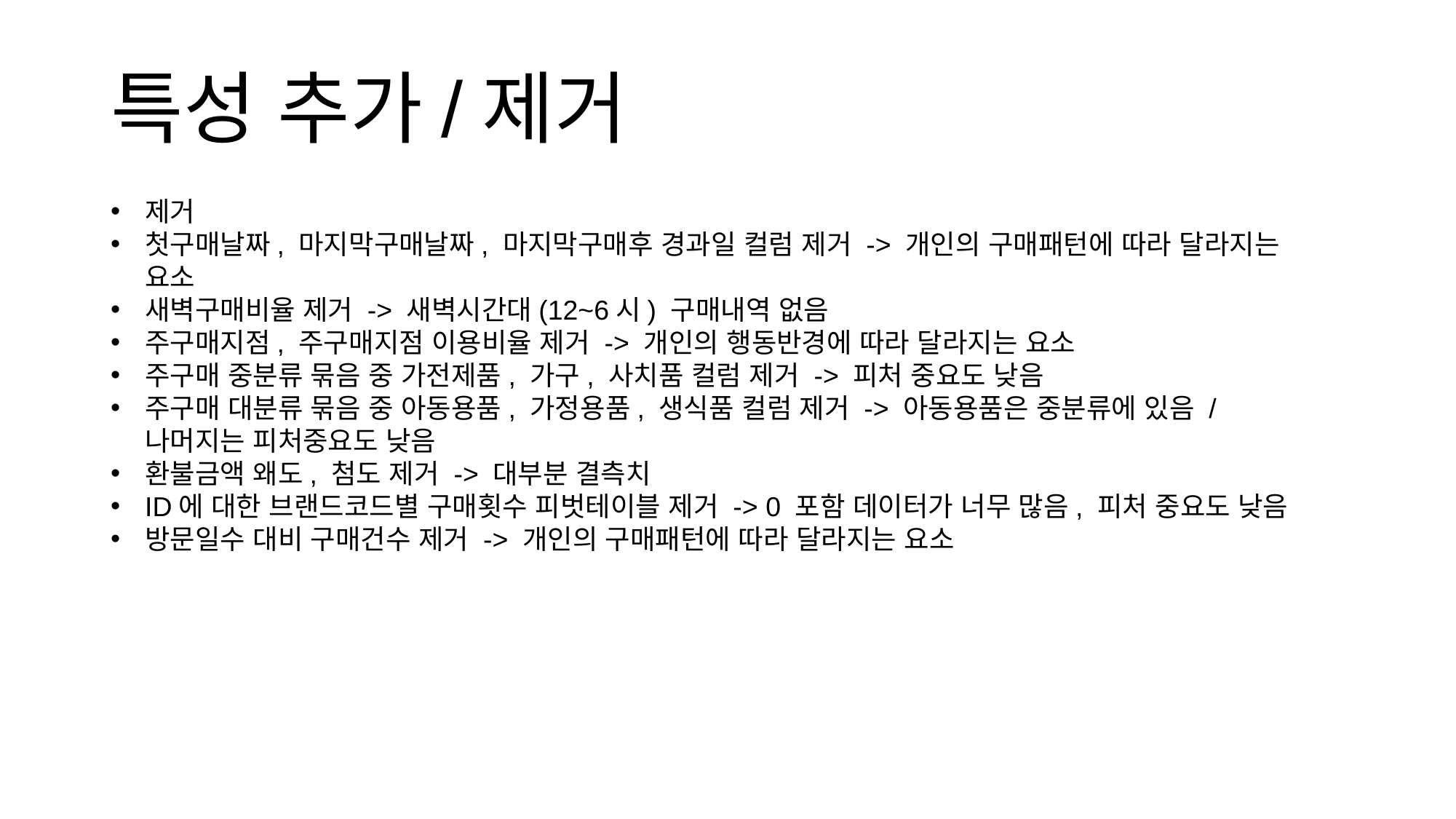

특성 추가/제거
제거
첫구매날짜, 마지막구매날짜, 마지막구매후 경과일 컬럼 제거 -> 개인의 구매패턴에 따라 달라지는 요소
새벽구매비율 제거 -> 새벽시간대(12~6시) 구매내역 없음
주구매지점, 주구매지점 이용비율 제거 -> 개인의 행동반경에 따라 달라지는 요소
주구매 중분류 묶음 중 가전제품, 가구, 사치품 컬럼 제거 -> 피처 중요도 낮음
주구매 대분류 묶음 중 아동용품, 가정용품, 생식품 컬럼 제거 -> 아동용품은 중분류에 있음 / 나머지는 피처중요도 낮음
환불금액 왜도, 첨도 제거 -> 대부분 결측치
ID에 대한 브랜드코드별 구매횟수 피벗테이블 제거 -> 0 포함 데이터가 너무 많음, 피처 중요도 낮음
방문일수 대비 구매건수 제거 -> 개인의 구매패턴에 따라 달라지는 요소